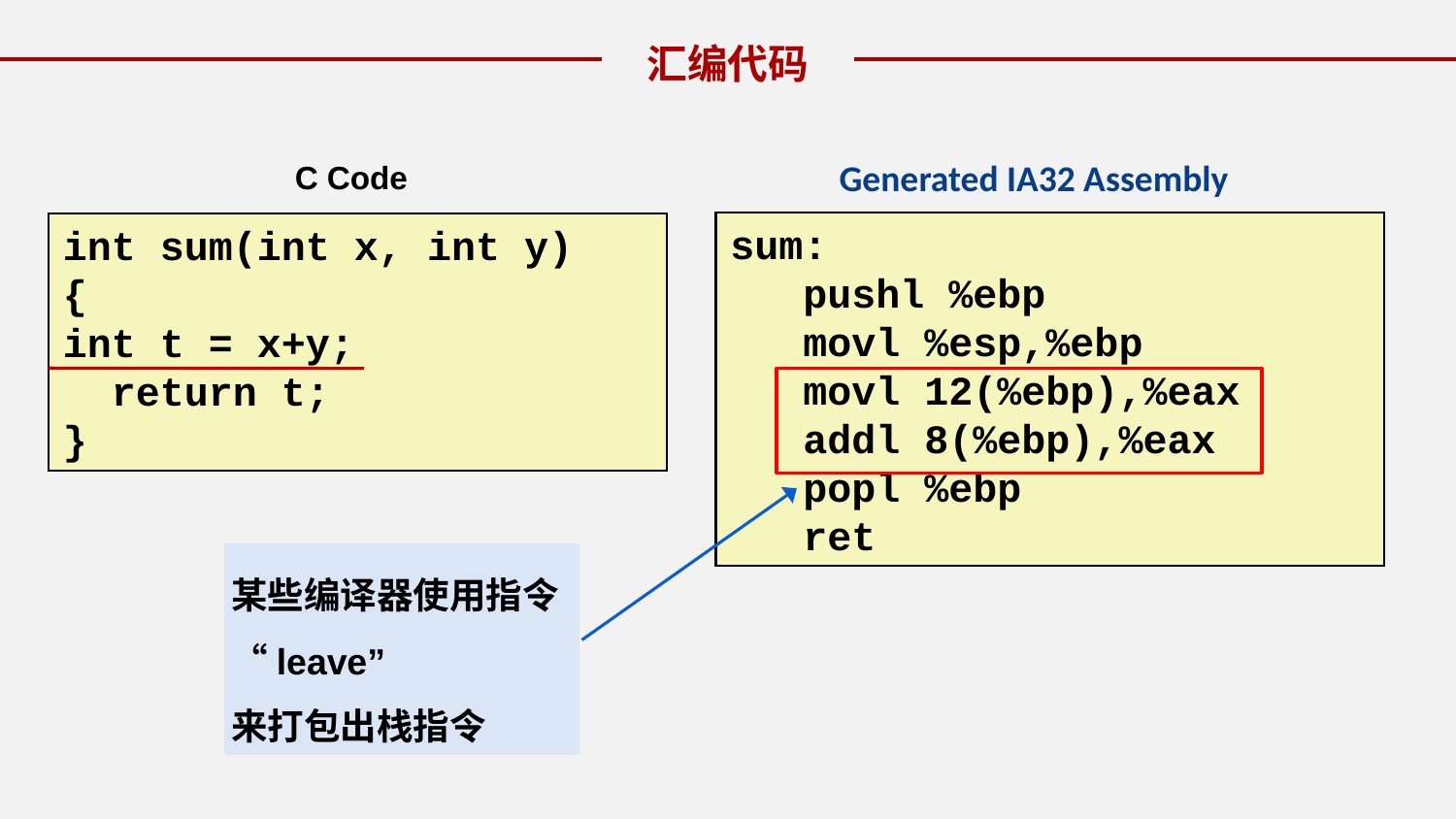

汇编代码
C Code

Generated IA32 Assembly

sum:
	pushl %ebp
	movl %esp,%ebp
	movl 12(%ebp),%eax
	addl 8(%ebp),%eax
	popl %ebp
	ret
int sum(int x, int y)
{
int t = x+y;
  return t;
}

某些编译器使用指令“leave”
来打包出栈指令